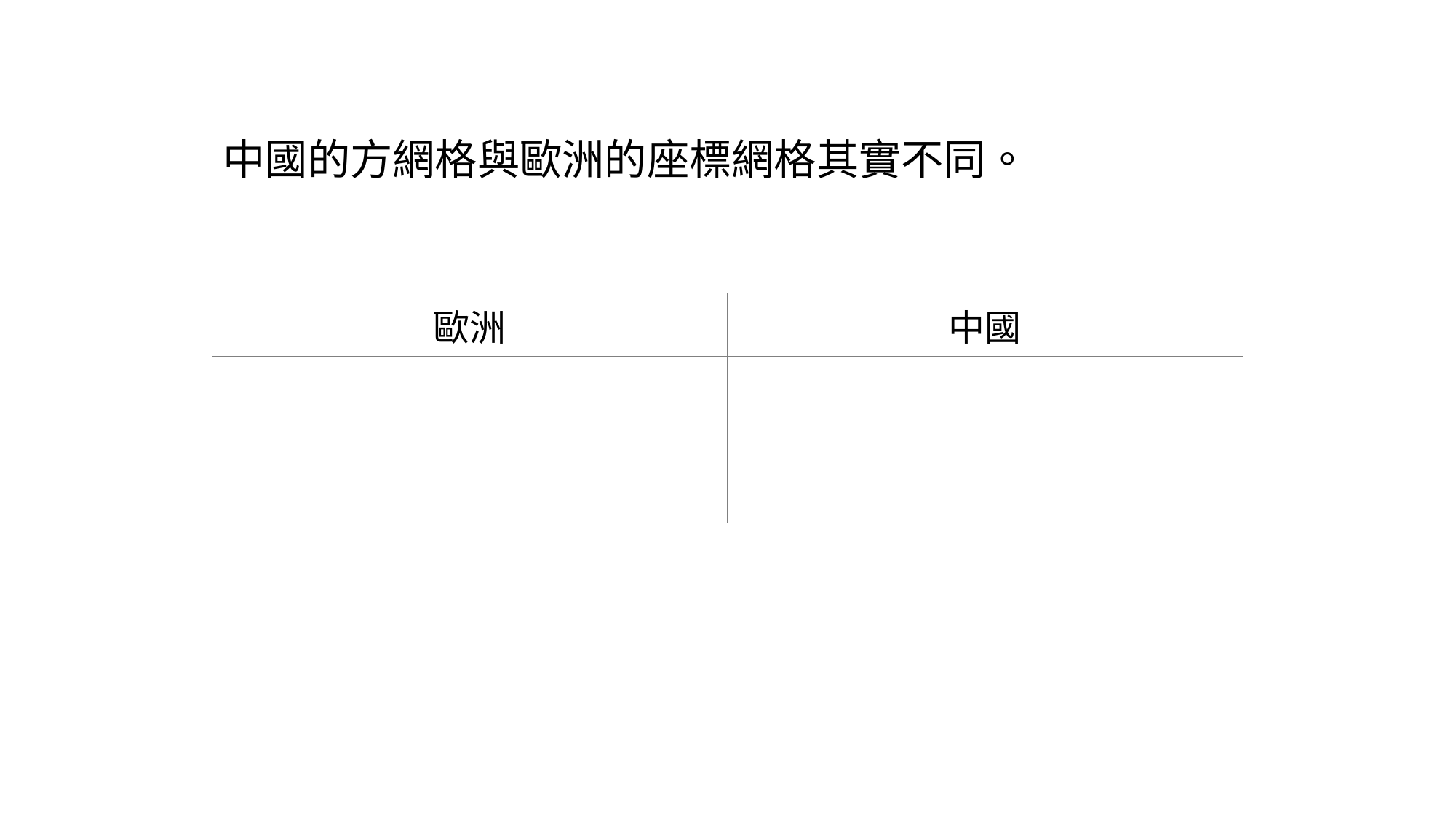

中國的方網格與歐洲的座標網格其實不同。
| 歐洲 | 中國 |
| --- | --- |
|  |  |